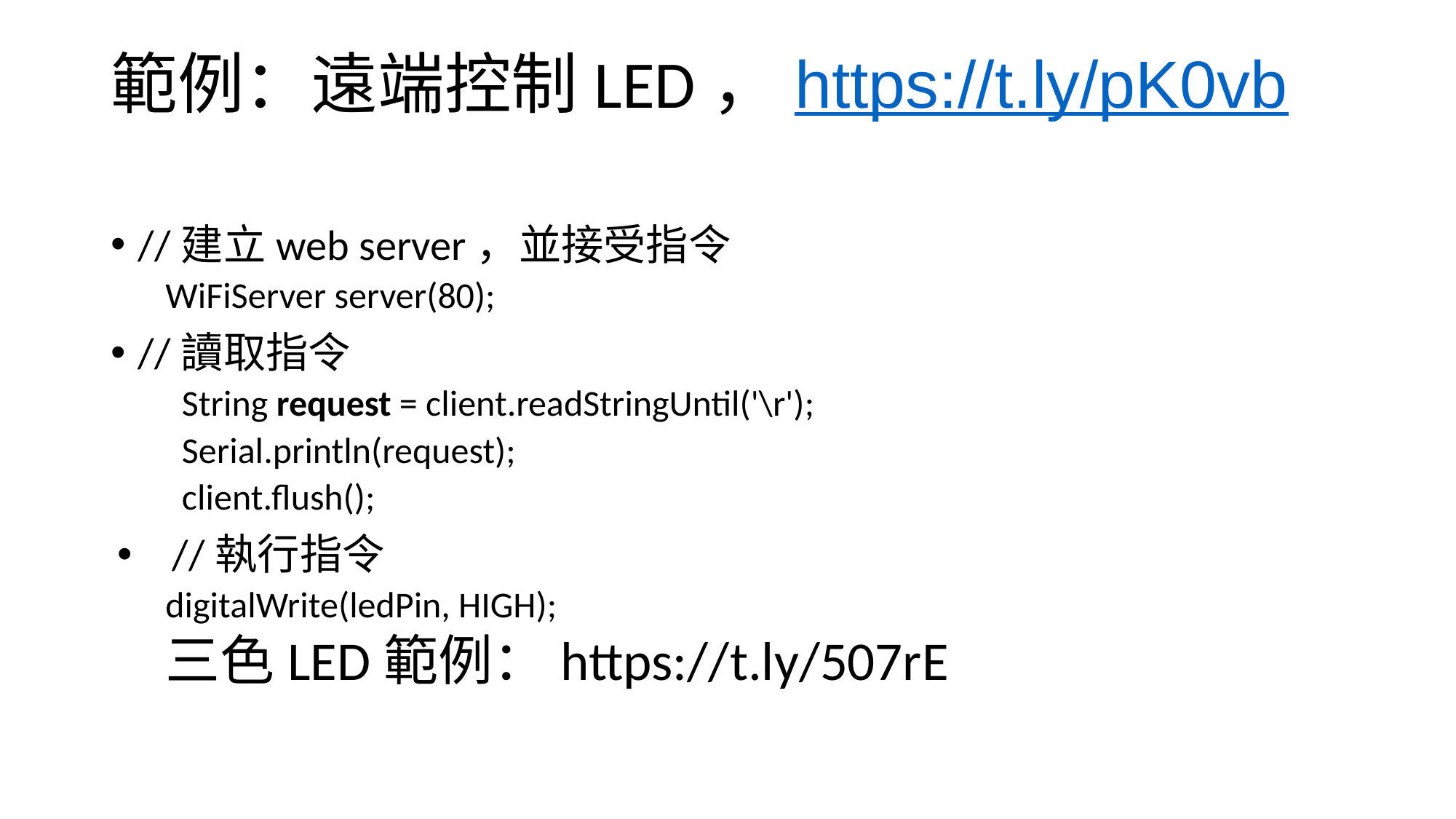

# 範例：遠端控制LED，https://t.ly/pK0vb

//建立web server，並接受指令
WiFiServer server(80);
//讀取指令
  String request = client.readStringUntil('\r');
  Serial.println(request);
  client.flush();
//執行指令
digitalWrite(ledPin, HIGH);
三色LED範例：https://t.ly/507rE